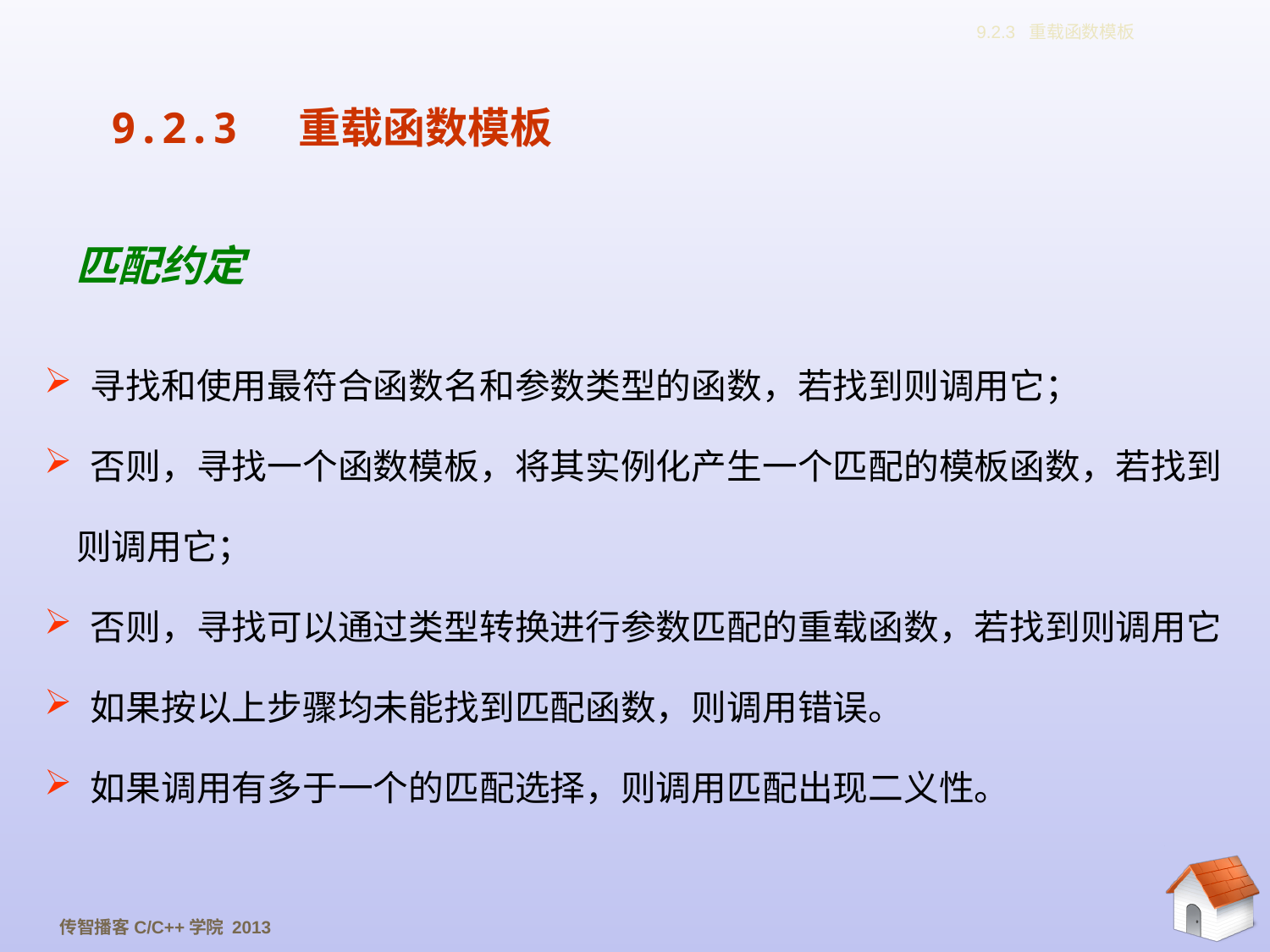

# 9.2.3  重载函数模板
9.2.3  重载函数模板
匹配约定
 寻找和使用最符合函数名和参数类型的函数，若找到则调用它；
 否则，寻找一个函数模板，将其实例化产生一个匹配的模板函数，若找到
   则调用它；
 否则，寻找可以通过类型转换进行参数匹配的重载函数，若找到则调用它
 如果按以上步骤均未能找到匹配函数，则调用错误。
 如果调用有多于一个的匹配选择，则调用匹配出现二义性。